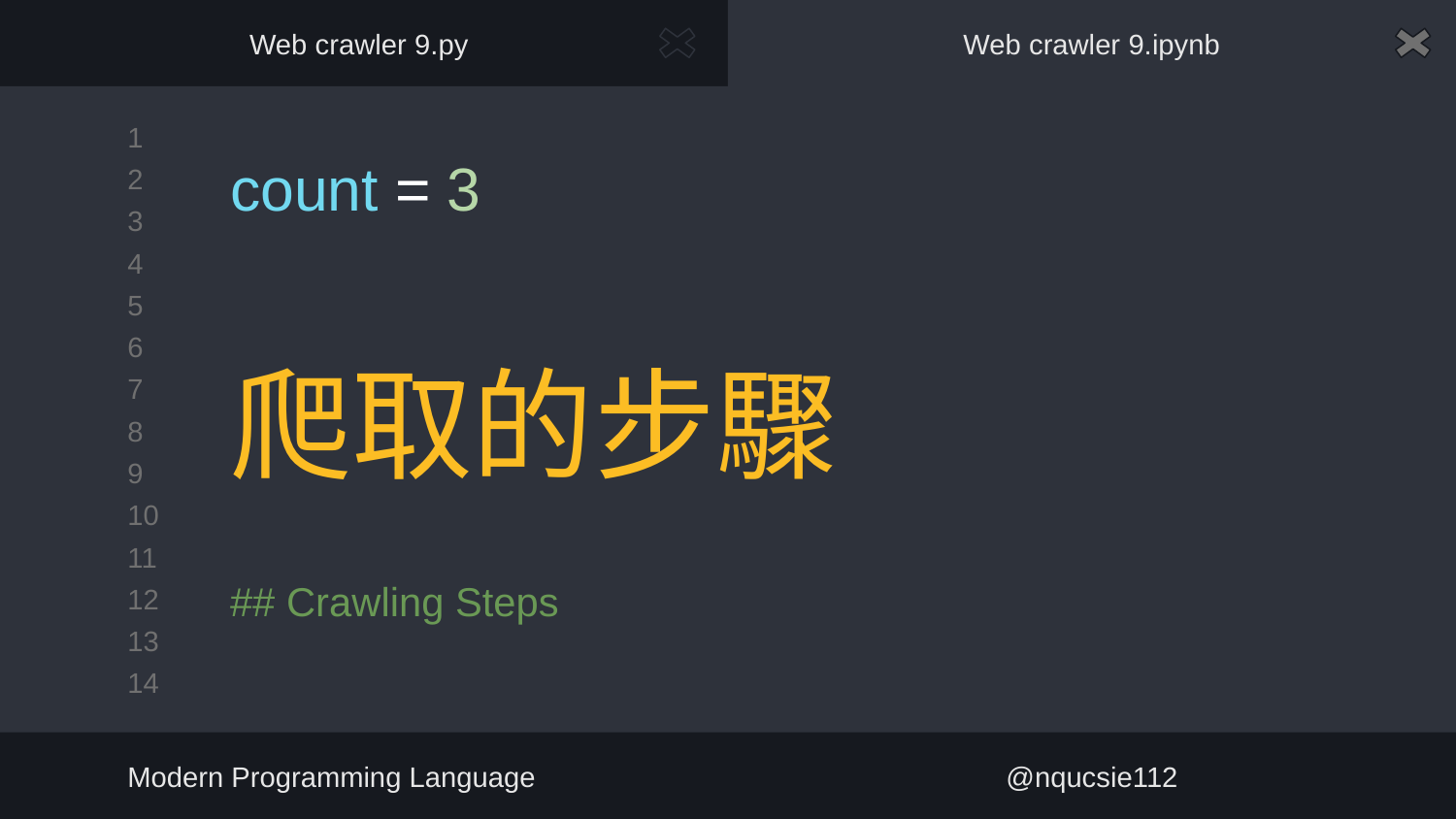

Web crawler 9.py
Web crawler 9.ipynb

count = 3
爬取的步驟
## Crawling Steps
Modern Programming Language
@nqucsie112